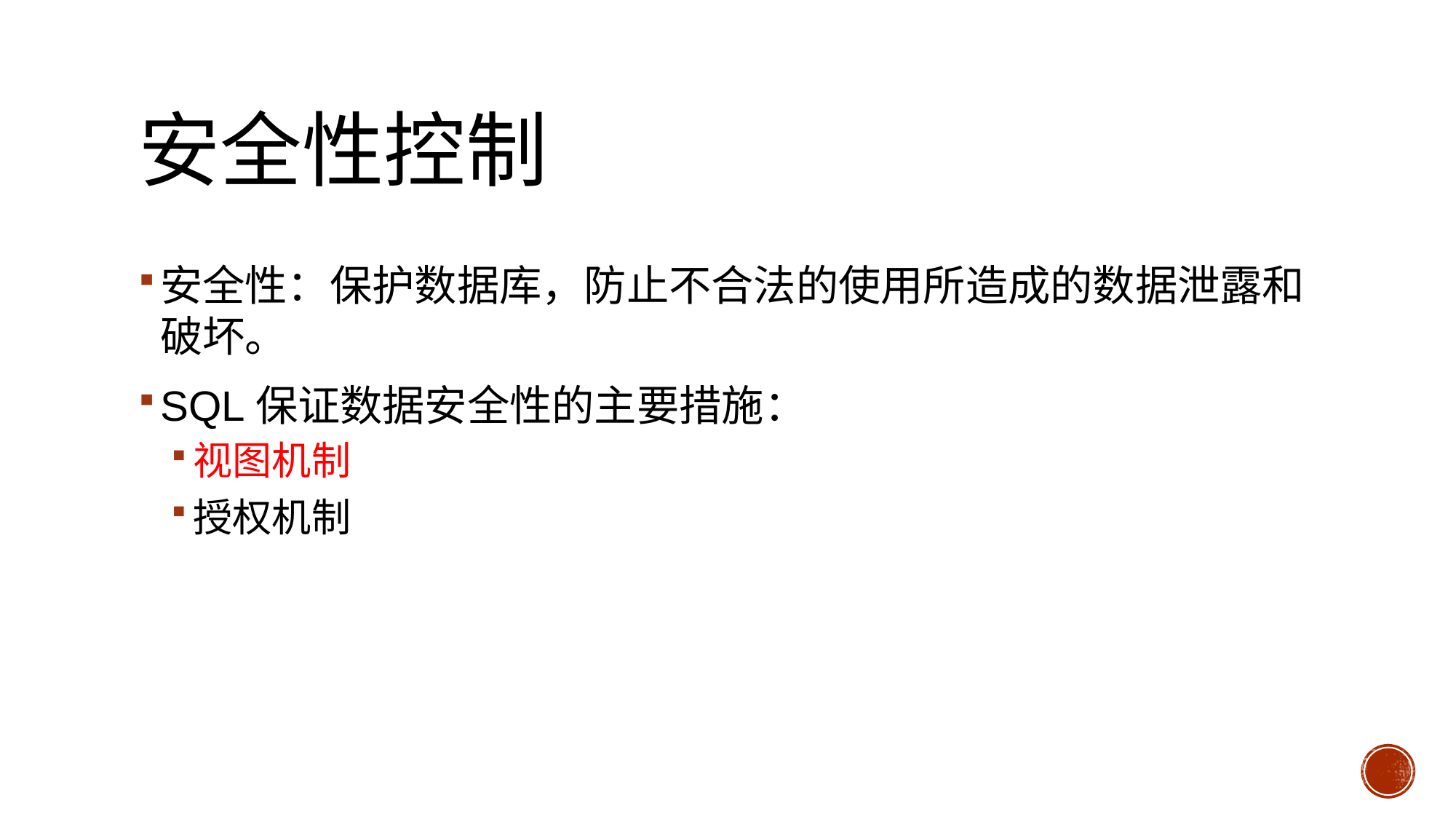

# 安全性控制
安全性：保护数据库，防止不合法的使用所造成的数据泄露和破坏。
SQL保证数据安全性的主要措施：
视图机制
授权机制
17